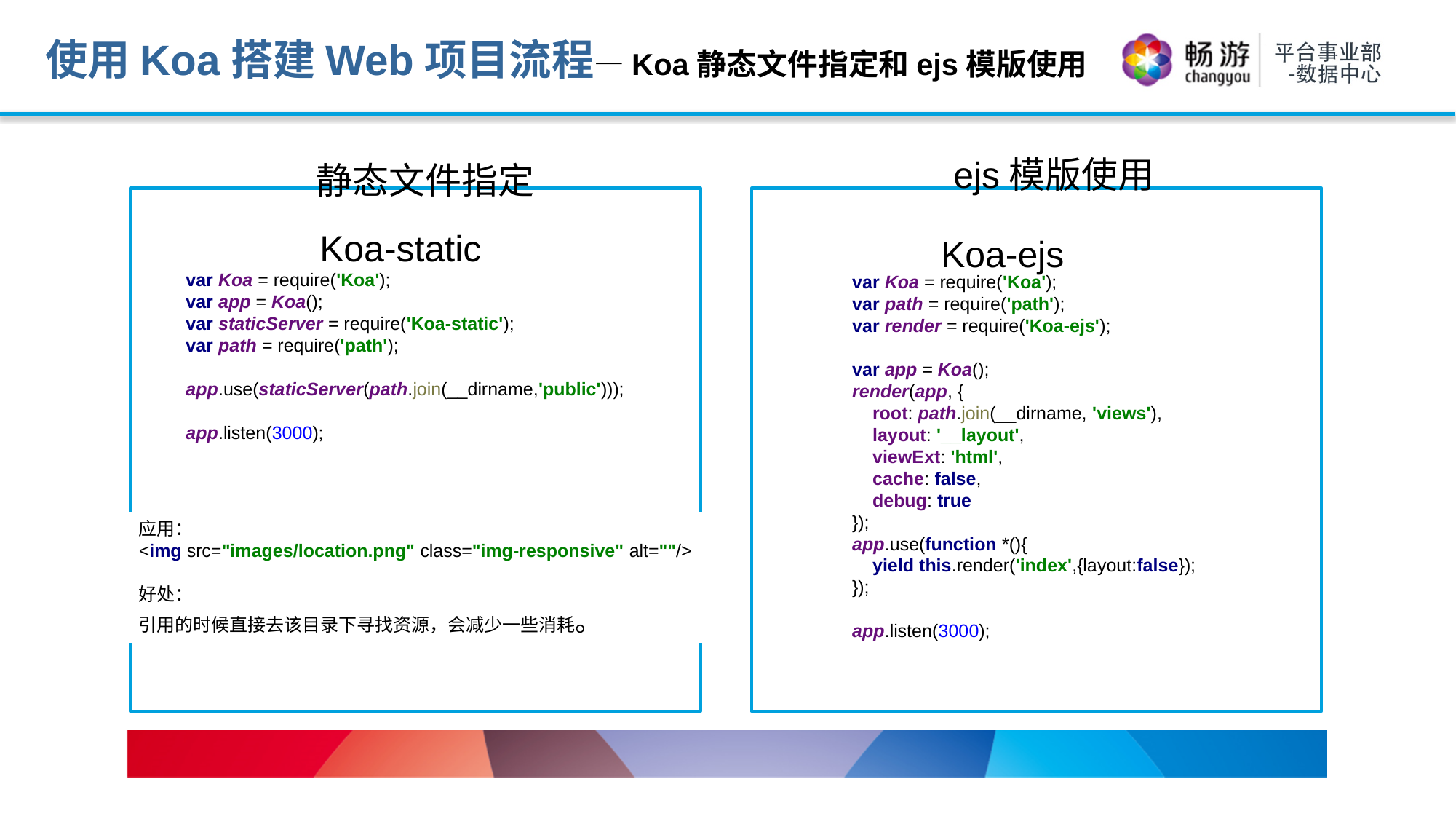

使用Koa搭建Web项目流程—Koa静态文件指定和ejs模版使用
ejs模版使用
静态文件指定
Koa-static
Koa-ejs

var Koa = require('Koa');
var app = Koa();
var staticServer = require('Koa-static');
var path = require('path');
app.use(staticServer(path.join(__dirname,'public')));
app.listen(3000);
var Koa = require('Koa');
var path = require('path');
var render = require('Koa-ejs');
var app = Koa();
render(app, {
    root: path.join(__dirname, 'views'),
    layout: '__layout',
    viewExt: 'html',
    cache: false,
    debug: true
});
app.use(function *(){
    yield this.render('index',{layout:false});
});
app.listen(3000);
应用：
<img src="images/location.png" class="img-responsive" alt=""/>

好处：
引用的时候直接去该目录下寻找资源，会减少一些消耗。
天兵系统